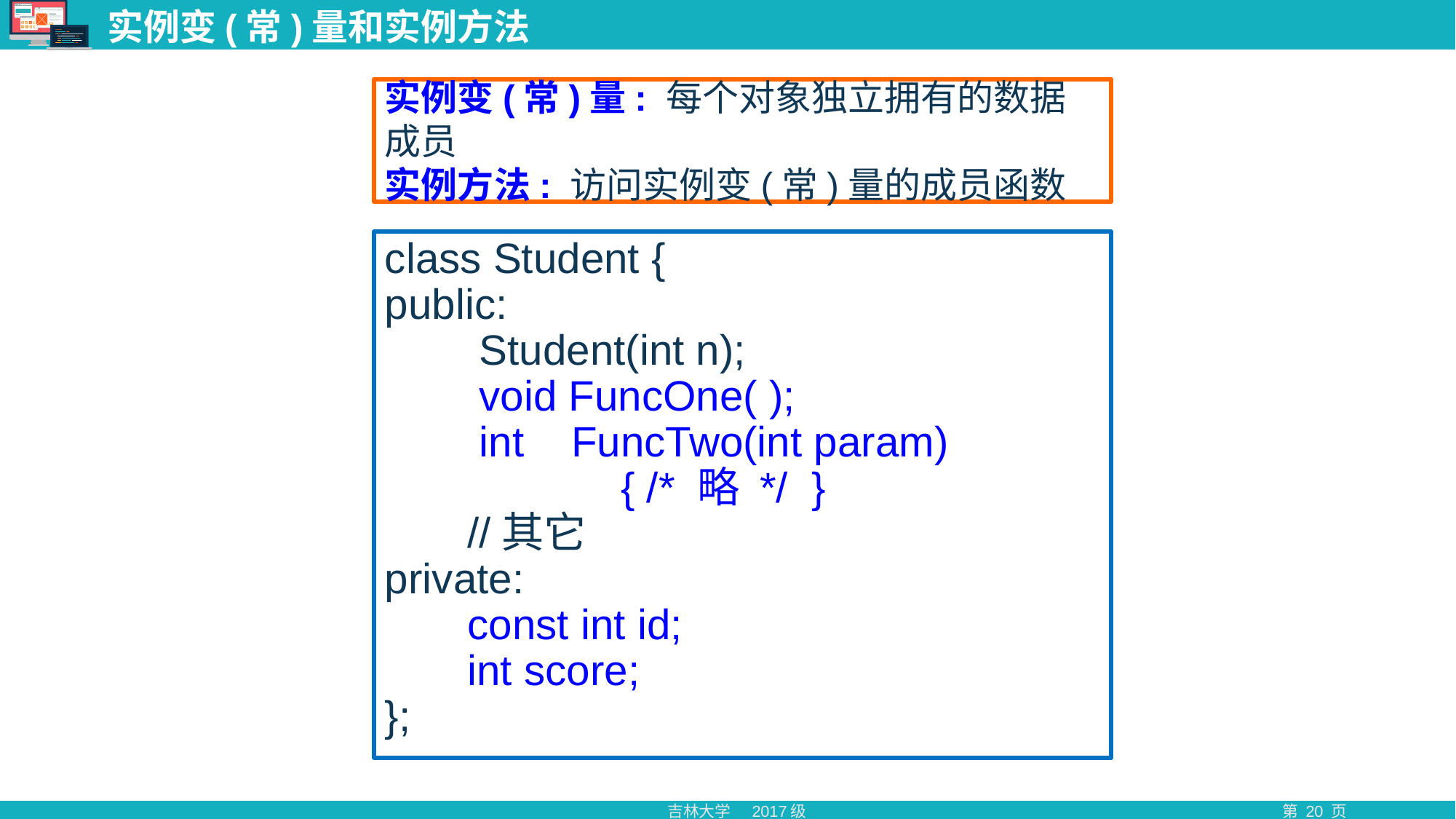

# 实例变(常)量和实例方法
实例变(常)量: 每个对象独立拥有的数据成员
实例方法: 访问实例变(常)量的成员函数
class Student {
public:
        Student(int n);
        void FuncOne( );
        int    FuncTwo(int param)
                    { /* 略 */  }
       //其它
private:
       const int id;
       int score;
};